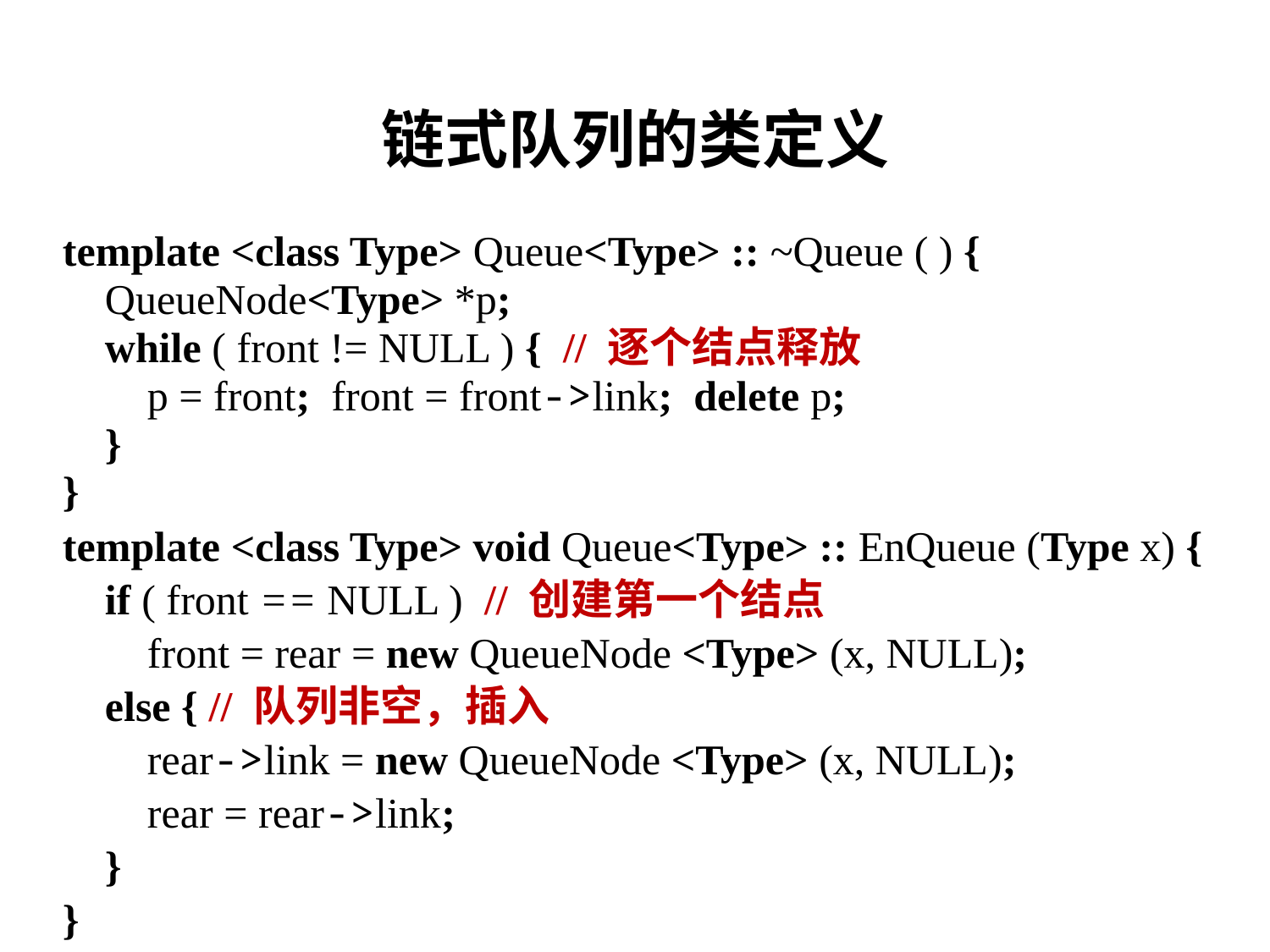

# 链式队列的类定义
template <class Type> Queue<Type> :: ~Queue ( ) {
    QueueNode<Type> *p;
    while ( front != NULL ) {  // 逐个结点释放
        p = front;  front = front->link;  delete p;
    }
}
template <class Type> void Queue<Type> :: EnQueue (Type x) {
    if ( front == NULL )  // 创建第一个结点
        front = rear = new QueueNode <Type> (x, NULL);
    else { // 队列非空，插入
        rear->link = new QueueNode <Type> (x, NULL);
        rear = rear->link;
    }
}